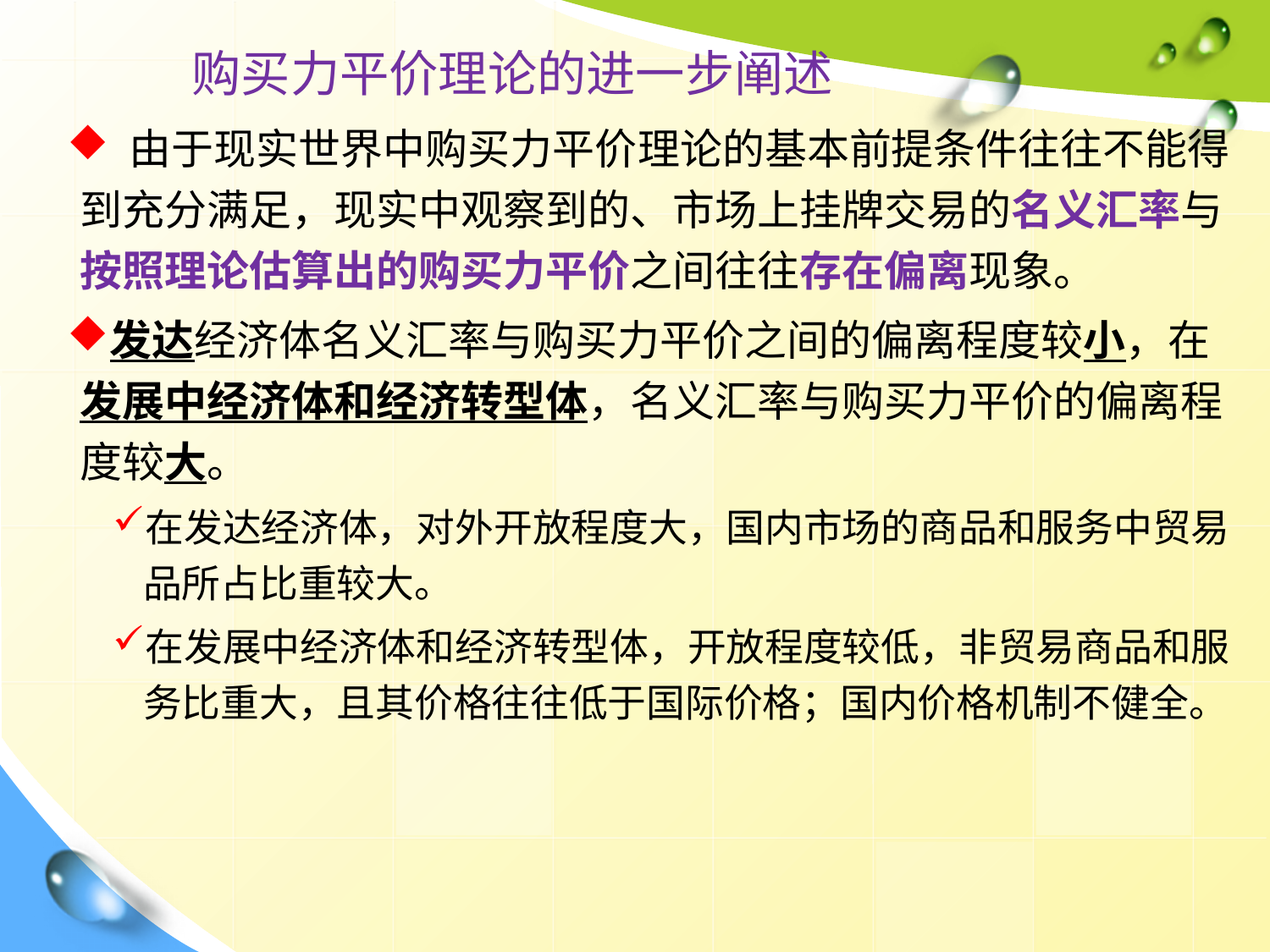

购买力平价理论的进一步阐述
 由于现实世界中购买力平价理论的基本前提条件往往不能得到充分满足，现实中观察到的、市场上挂牌交易的名义汇率与按照理论估算出的购买力平价之间往往存在偏离现象。
发达经济体名义汇率与购买力平价之间的偏离程度较小，在发展中经济体和经济转型体，名义汇率与购买力平价的偏离程度较大。
在发达经济体，对外开放程度大，国内市场的商品和服务中贸易品所占比重较大。
在发展中经济体和经济转型体，开放程度较低，非贸易商品和服务比重大，且其价格往往低于国际价格；国内价格机制不健全。